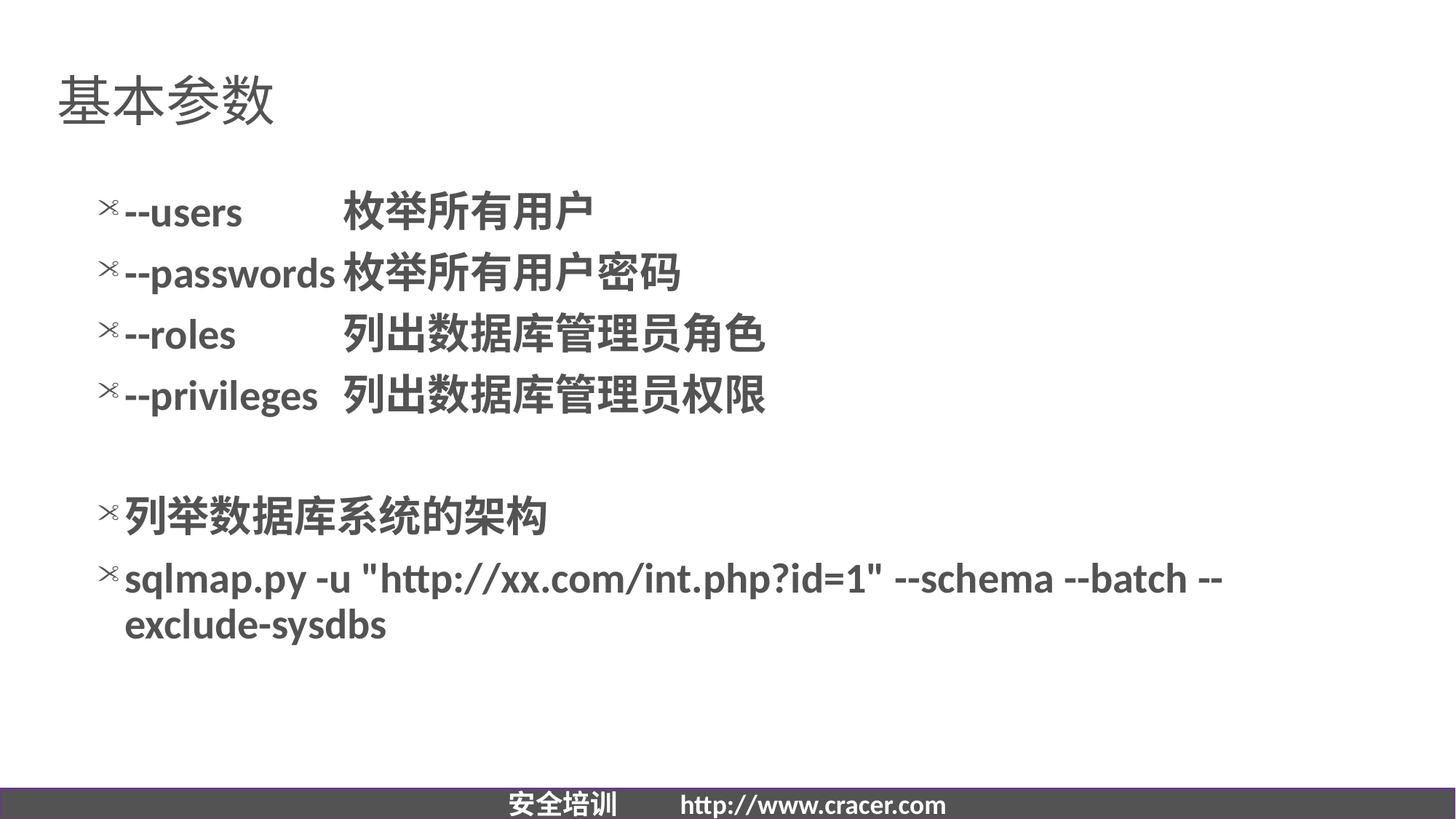

# 基本参数
--users	枚举所有用户
--passwords	枚举所有用户密码
--roles	列出数据库管理员角色
--privileges 	列出数据库管理员权限

列举数据库系统的架构
sqlmap.py -u "http://xx.com/int.php?id=1" --schema --batch --exclude-sysdbs